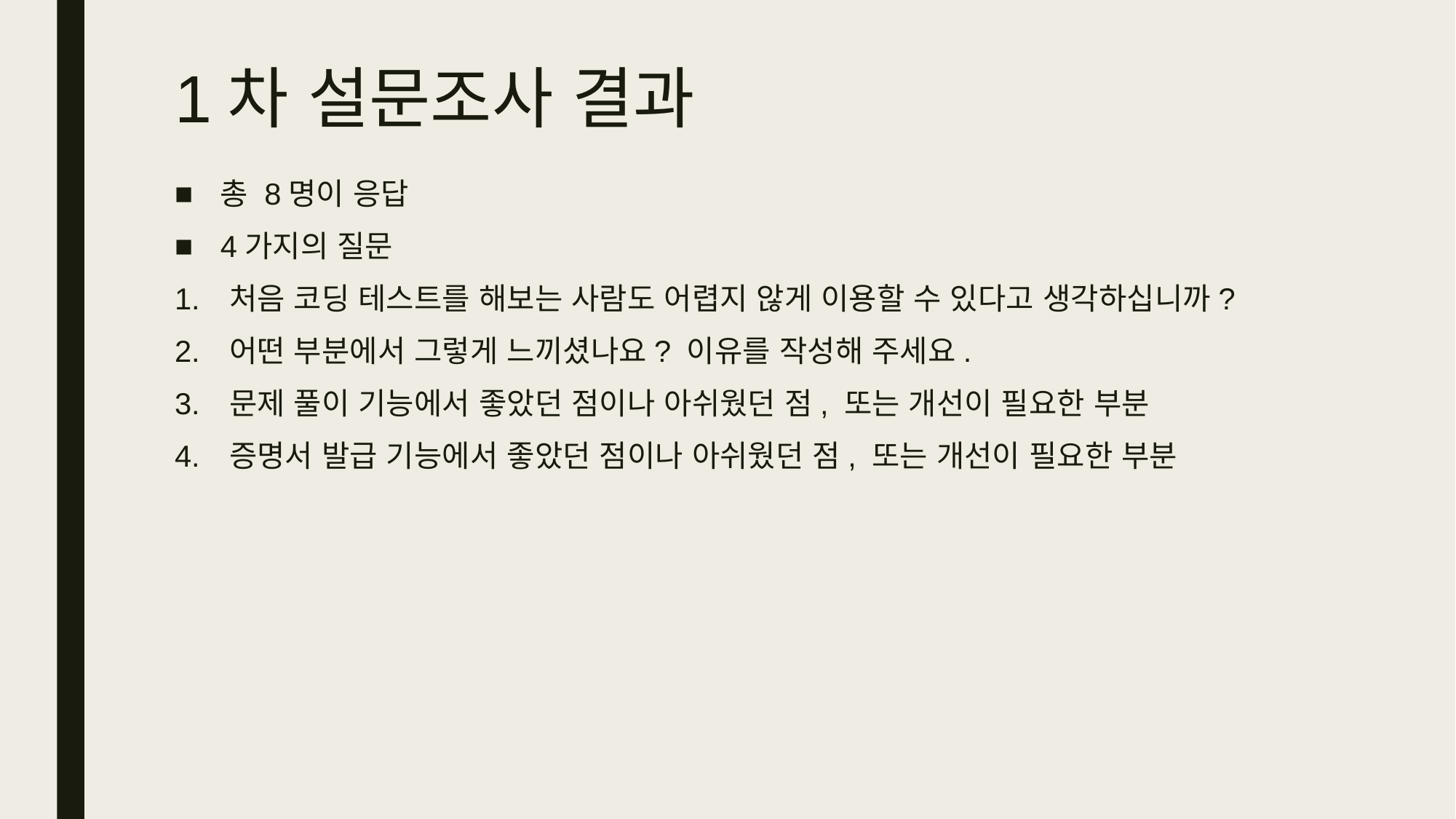

# 1차 설문조사 결과
총 8명이 응답
4가지의 질문
처음 코딩 테스트를 해보는 사람도 어렵지 않게 이용할 수 있다고 생각하십니까?
어떤 부분에서 그렇게 느끼셨나요? 이유를 작성해 주세요.
문제 풀이 기능에서 좋았던 점이나 아쉬웠던 점, 또는 개선이 필요한 부분
증명서 발급 기능에서 좋았던 점이나 아쉬웠던 점, 또는 개선이 필요한 부분